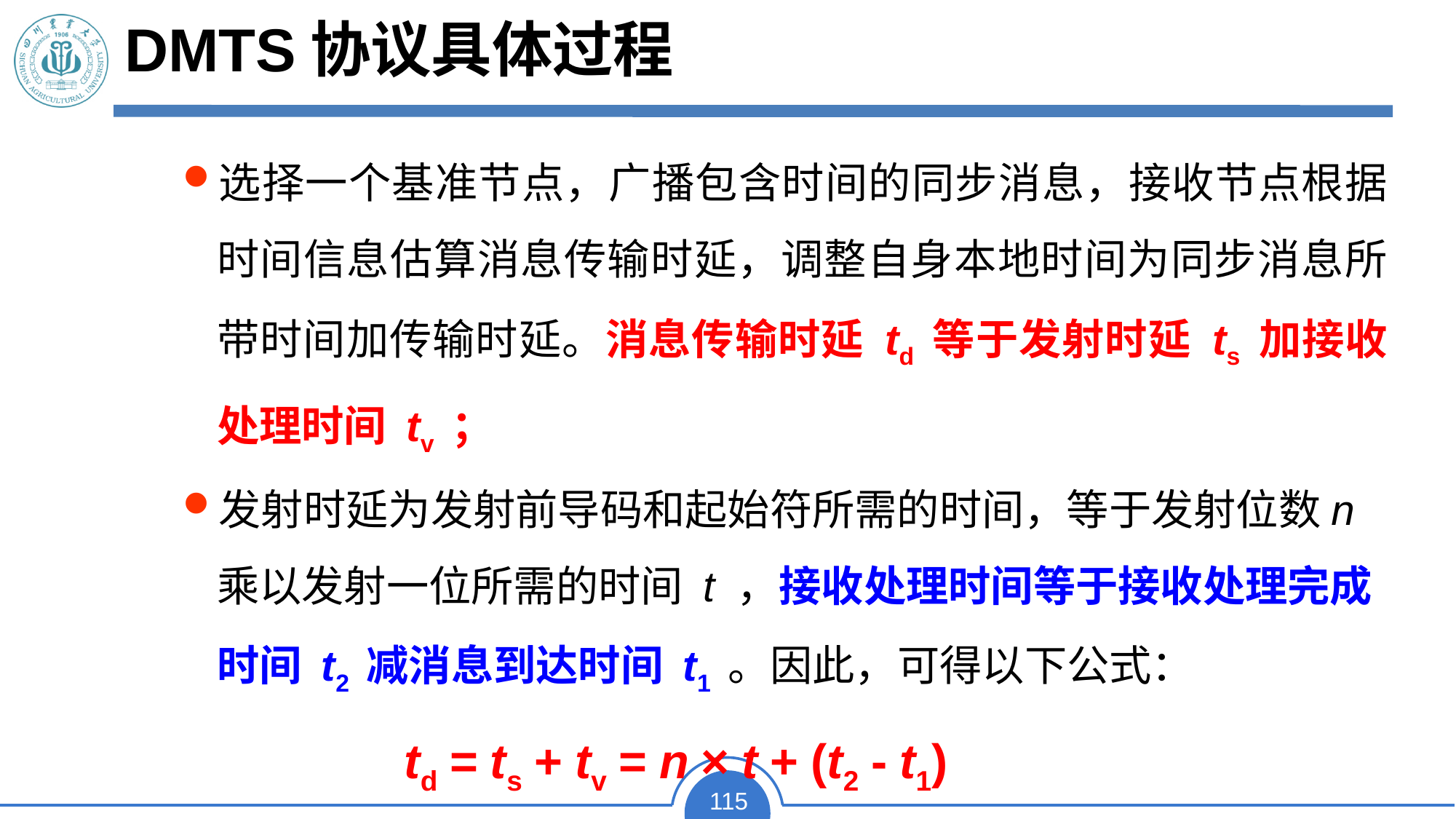

# DMTS协议具体过程
选择一个基准节点，广播包含时间的同步消息，接收节点根据时间信息估算消息传输时延，调整自身本地时间为同步消息所带时间加传输时延。消息传输时延 td 等于发射时延 ts 加接收处理时间 tv ；
发射时延为发射前导码和起始符所需的时间，等于发射位数n 乘以发射一位所需的时间 t ，接收处理时间等于接收处理完成时间 t2 减消息到达时间 t1 。因此，可得以下公式：
　　　　td = ts + tv = n × t + (t2 - t1)